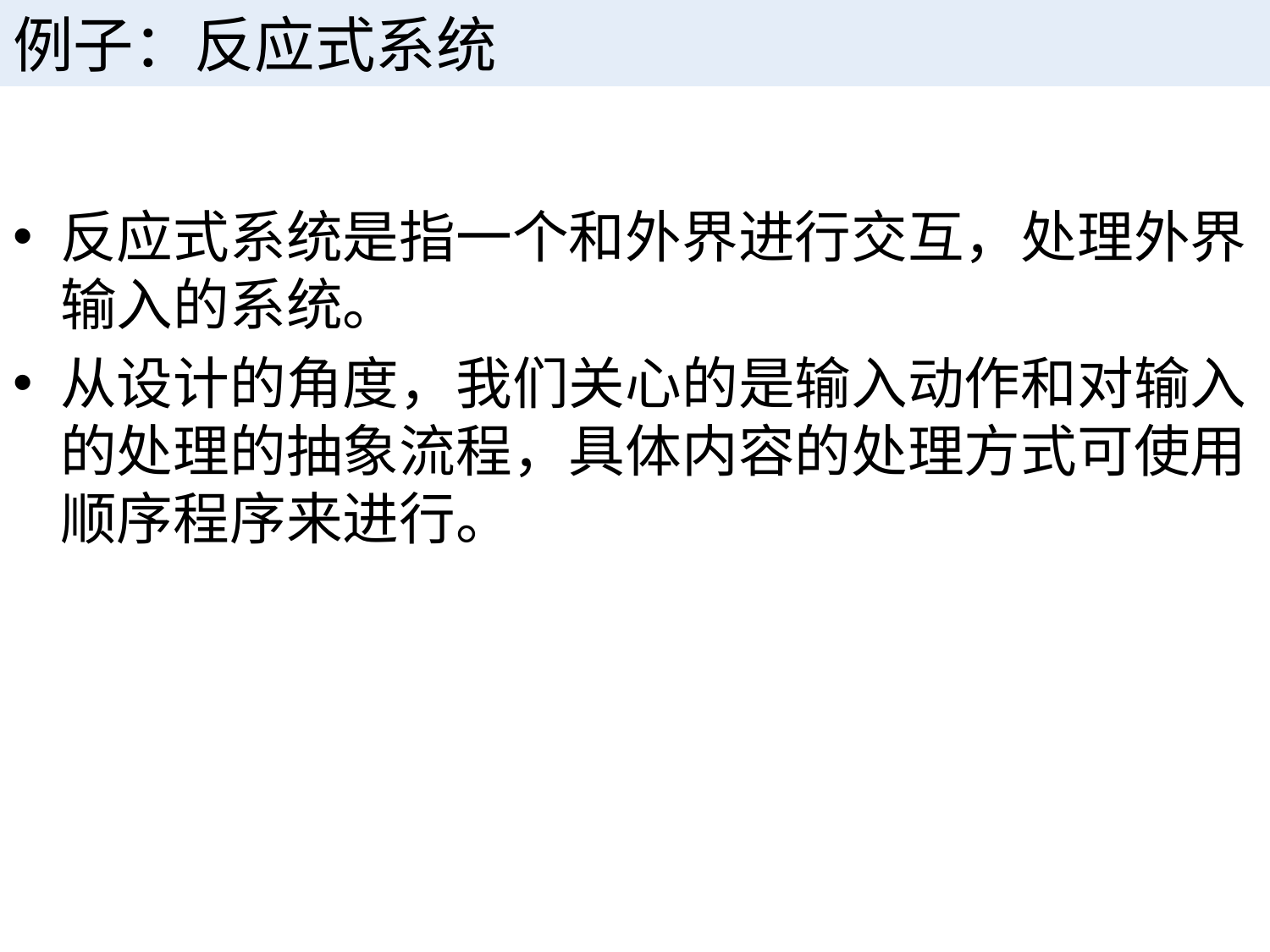

# 例子：反应式系统

反应式系统是指一个和外界进行交互，处理外界输入的系统。
从设计的角度，我们关心的是输入动作和对输入的处理的抽象流程，具体内容的处理方式可使用顺序程序来进行。